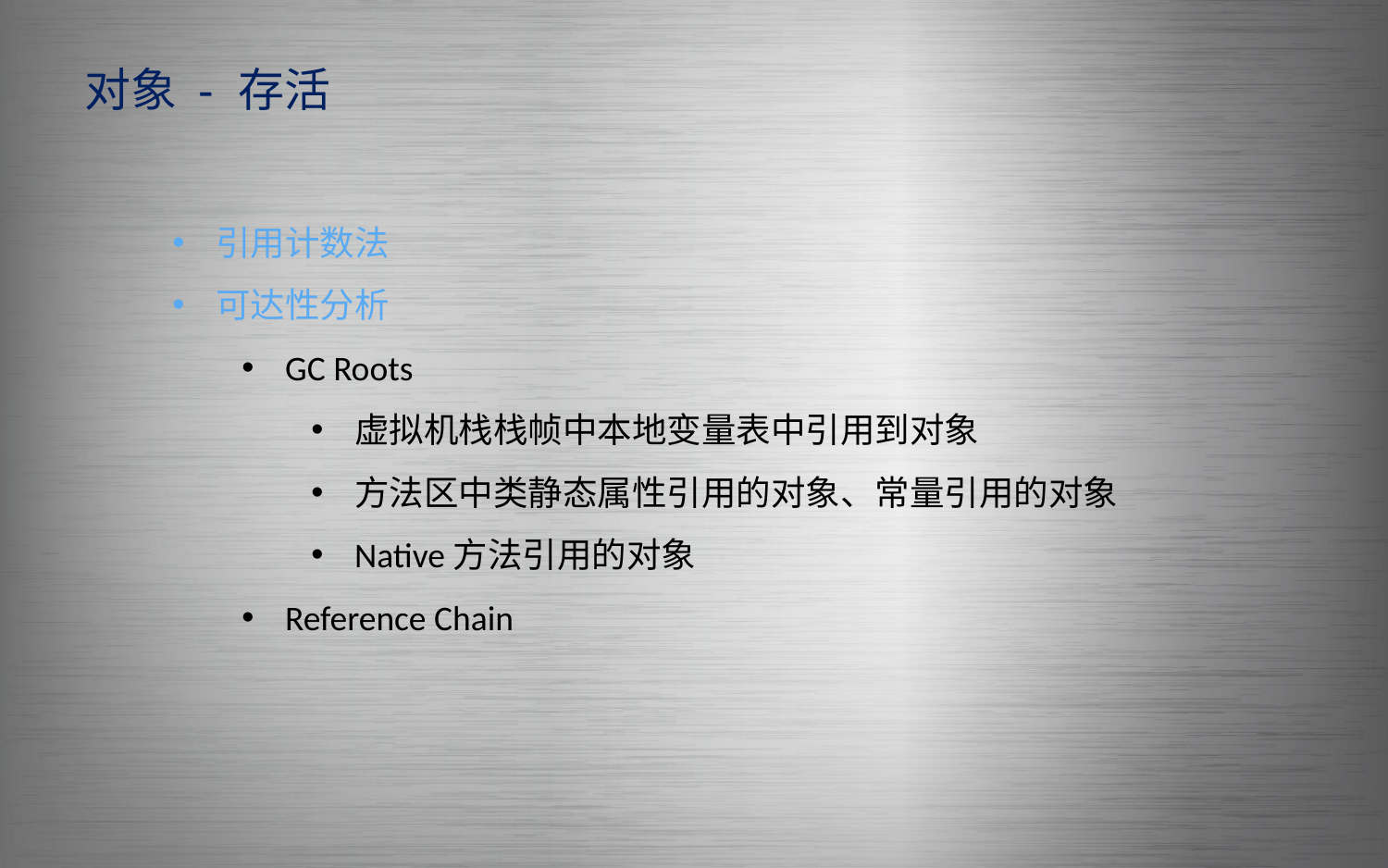

对象 - 存活
引用计数法
可达性分析
GC Roots
虚拟机栈栈帧中本地变量表中引用到对象
方法区中类静态属性引用的对象、常量引用的对象
Native方法引用的对象
Reference Chain